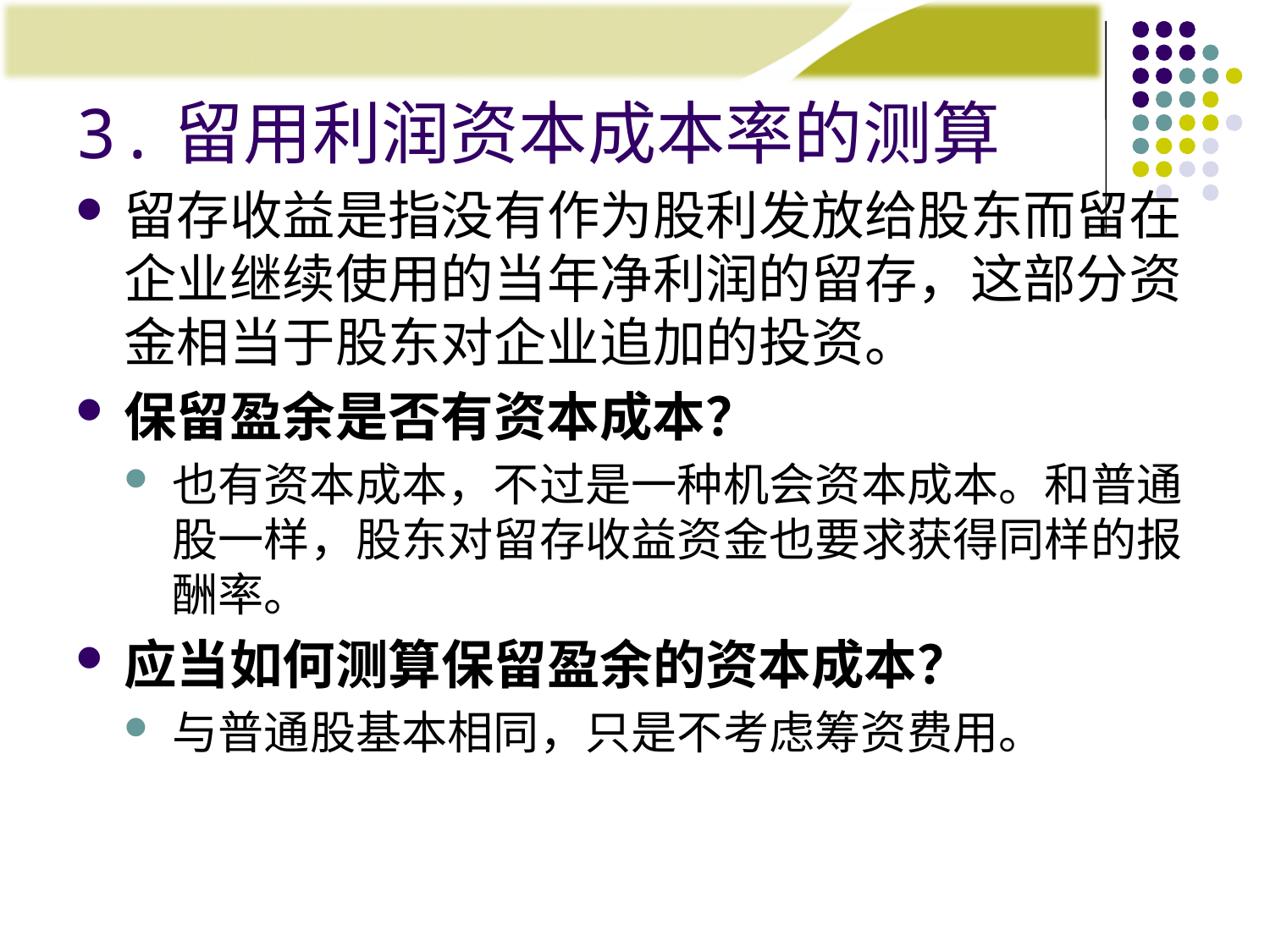

# 3.留用利润资本成本率的测算
留存收益是指没有作为股利发放给股东而留在企业继续使用的当年净利润的留存，这部分资金相当于股东对企业追加的投资。
保留盈余是否有资本成本？
也有资本成本，不过是一种机会资本成本。和普通股一样，股东对留存收益资金也要求获得同样的报酬率。
应当如何测算保留盈余的资本成本？
与普通股基本相同，只是不考虑筹资费用。